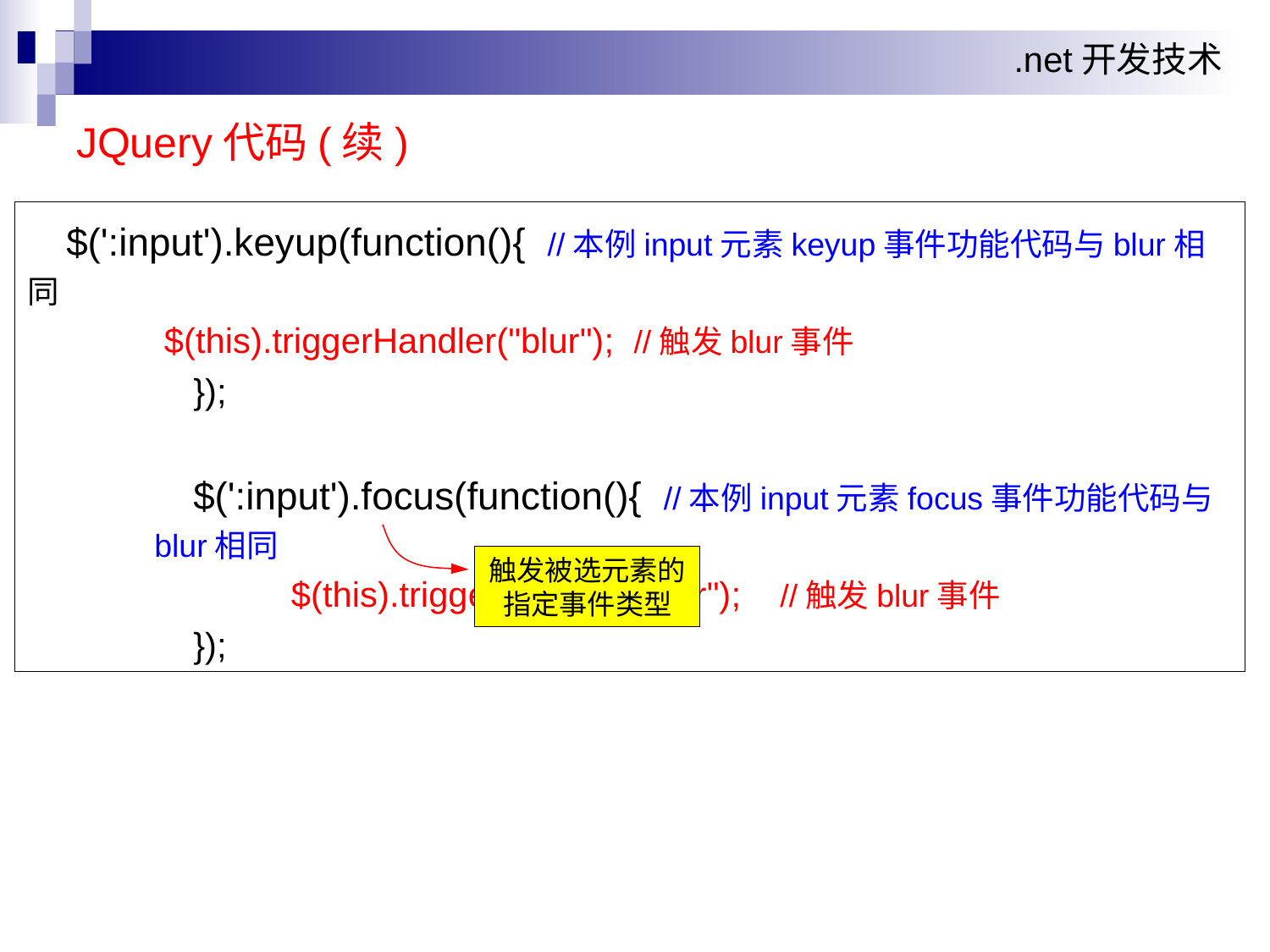

# JQuery代码(续)
    $(':input').keyup(function(){  //本例input元素keyup事件功能代码与blur相同
 $(this).triggerHandler("blur");  //触发blur事件
    });

    $(':input').focus(function(){  //本例input元素focus事件功能代码与blur相同
	 $(this).triggerHandler("blur");    //触发blur事件
    });

触发被选元素的指定事件类型